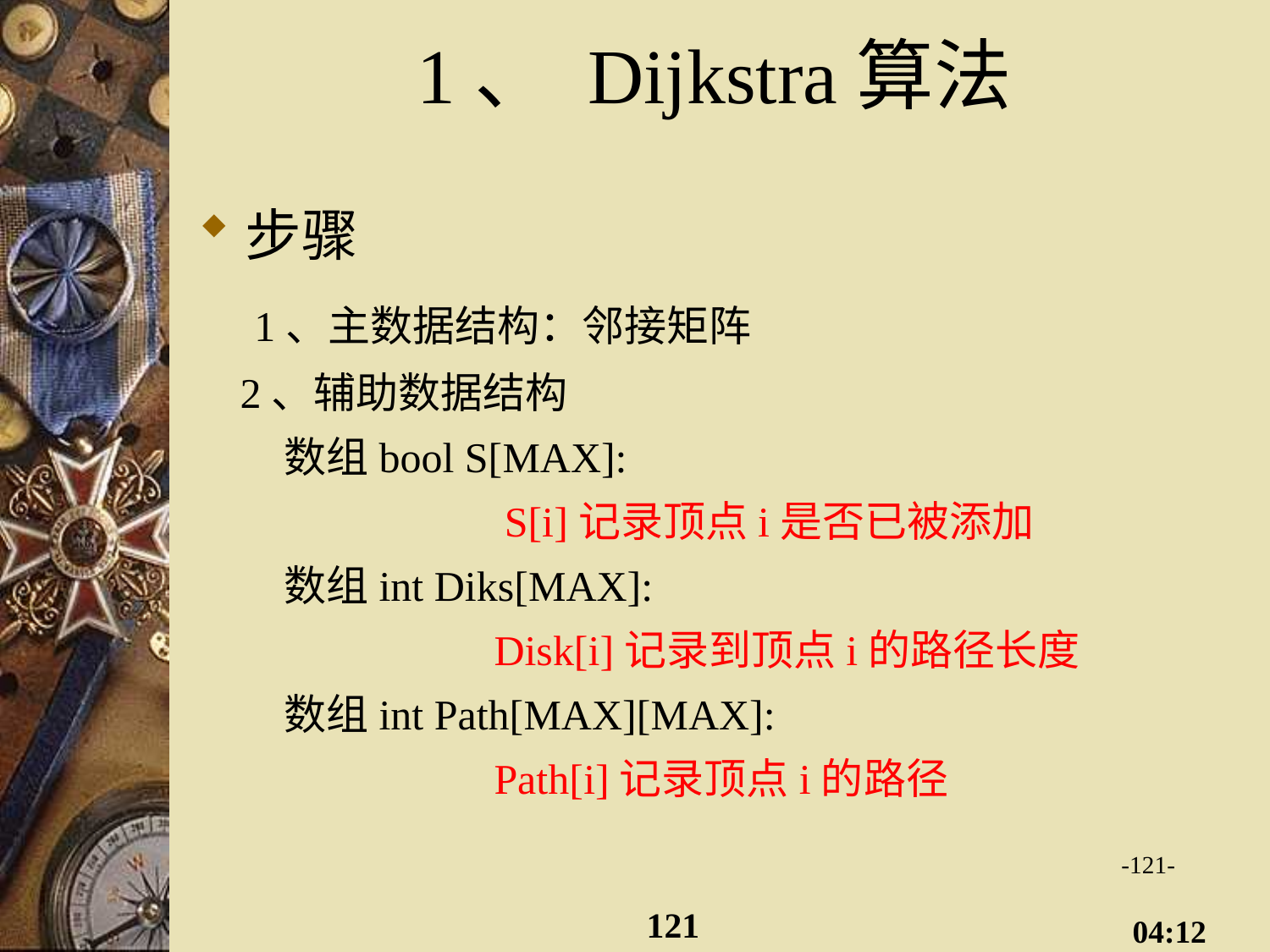

# 1、 Dijkstra算法
步骤
    1、主数据结构：邻接矩阵
    2、辅助数据结构
        数组bool S[MAX]:
                             S[i]记录顶点i是否已被添加
        数组int Diks[MAX]:
                            Disk[i]记录到顶点i的路径长度
        数组int Path[MAX][MAX]:
                            Path[i]记录顶点i的路径
-121-